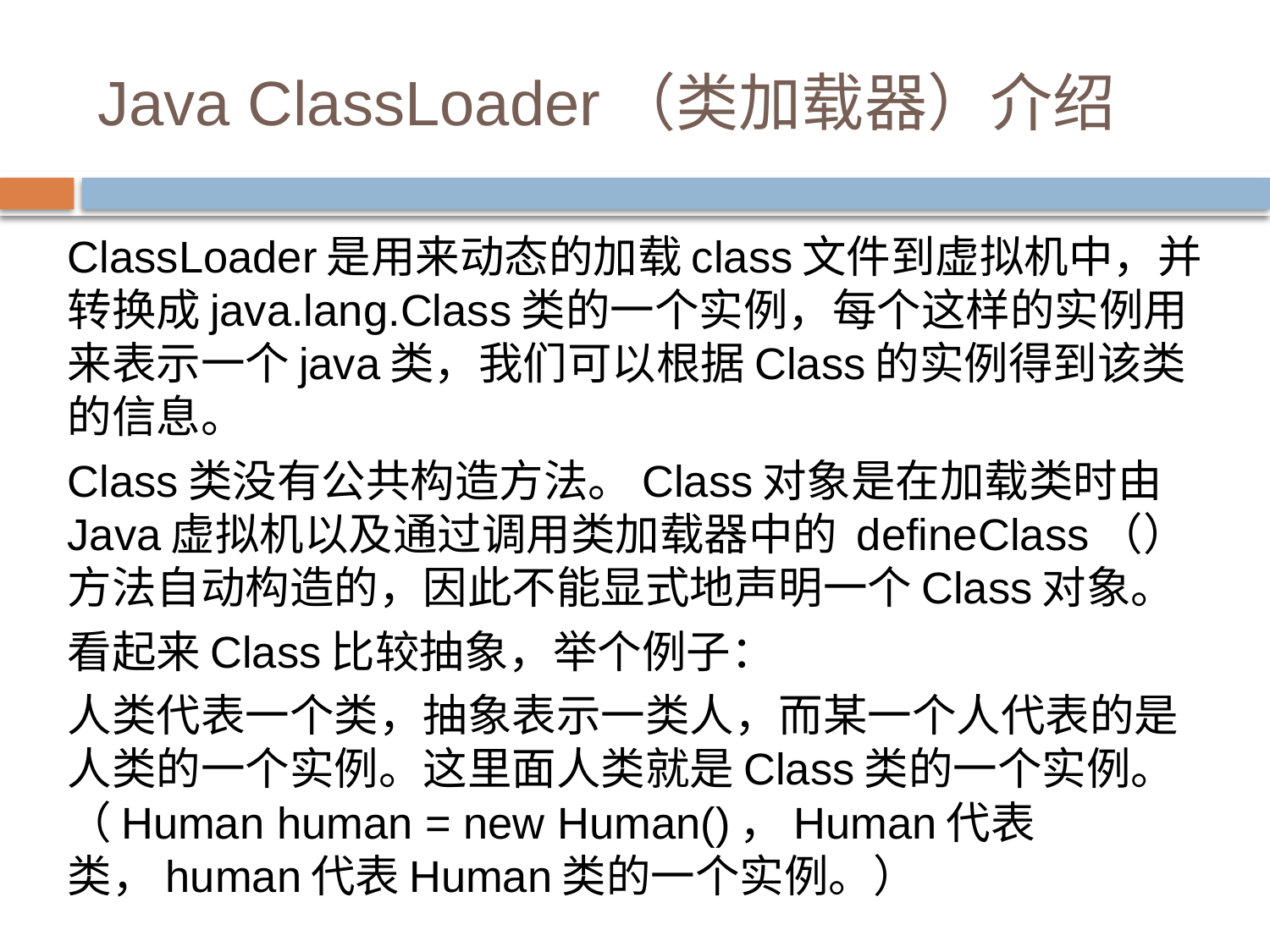

# Java ClassLoader（类加载器）介绍
ClassLoader是用来动态的加载class文件到虚拟机中，并转换成java.lang.Class类的一个实例，每个这样的实例用来表示一个java类，我们可以根据Class的实例得到该类的信息。
Class类没有公共构造方法。Class对象是在加载类时由Java虚拟机以及通过调用类加载器中的 defineClass（） 方法自动构造的，因此不能显式地声明一个Class对象。
看起来Class比较抽象，举个例子：
人类代表一个类，抽象表示一类人，而某一个人代表的是人类的一个实例。这里面人类就是Class类的一个实例。（Human human = new Human()，Human代表类，human代表Human类的一个实例。）